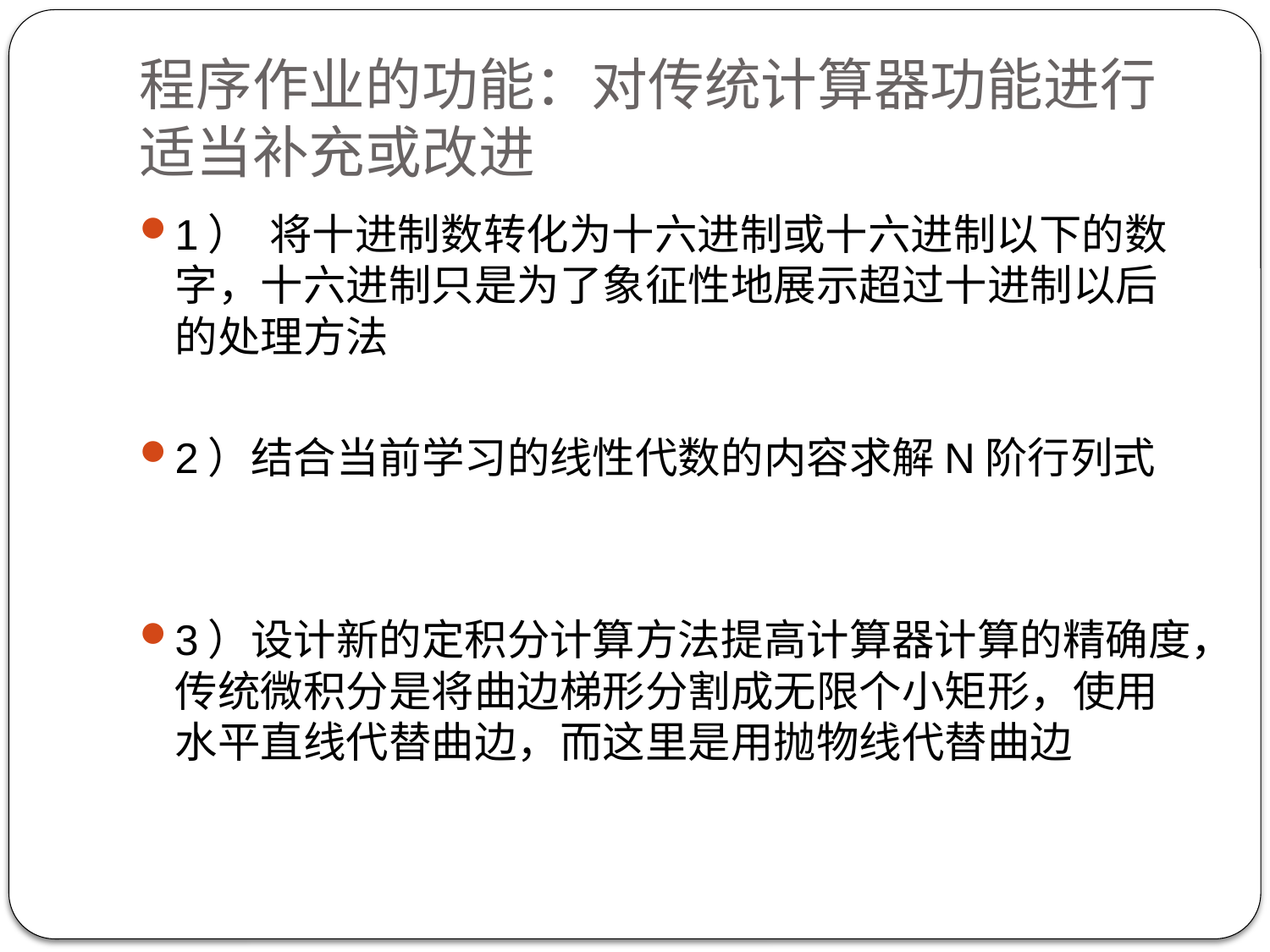

# 程序作业的功能：对传统计算器功能进行适当补充或改进
1）  将十进制数转化为十六进制或十六进制以下的数字，十六进制只是为了象征性地展示超过十进制以后的处理方法

2）结合当前学习的线性代数的内容求解N阶行列式

3）设计新的定积分计算方法提高计算器计算的精确度，传统微积分是将曲边梯形分割成无限个小矩形，使用水平直线代替曲边，而这里是用抛物线代替曲边